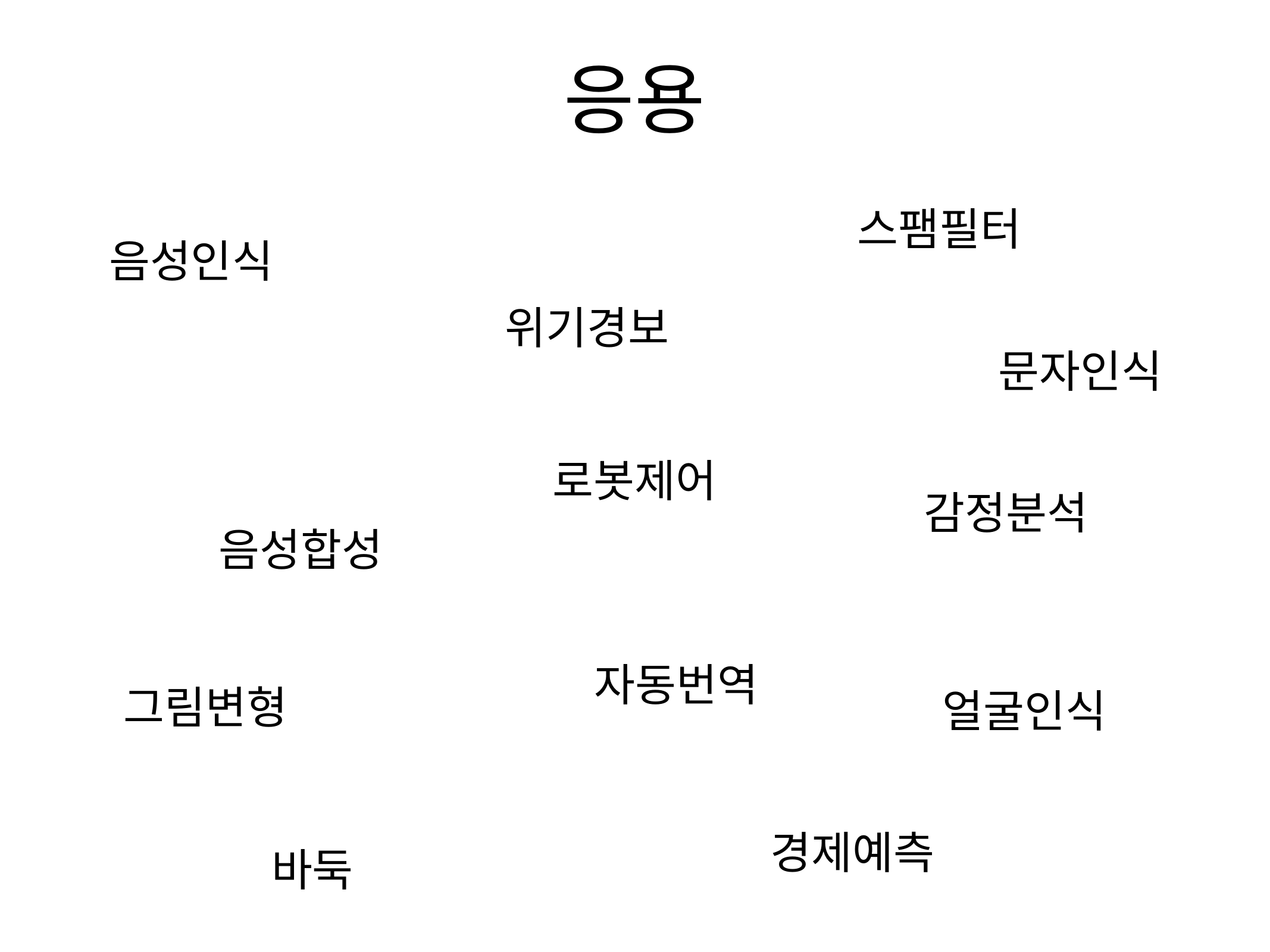

# 응용
스팸필터
음성인식
위기경보
문자인식
로봇제어
감정분석
음성합성
자동번역
그림변형
얼굴인식
경제예측
바둑